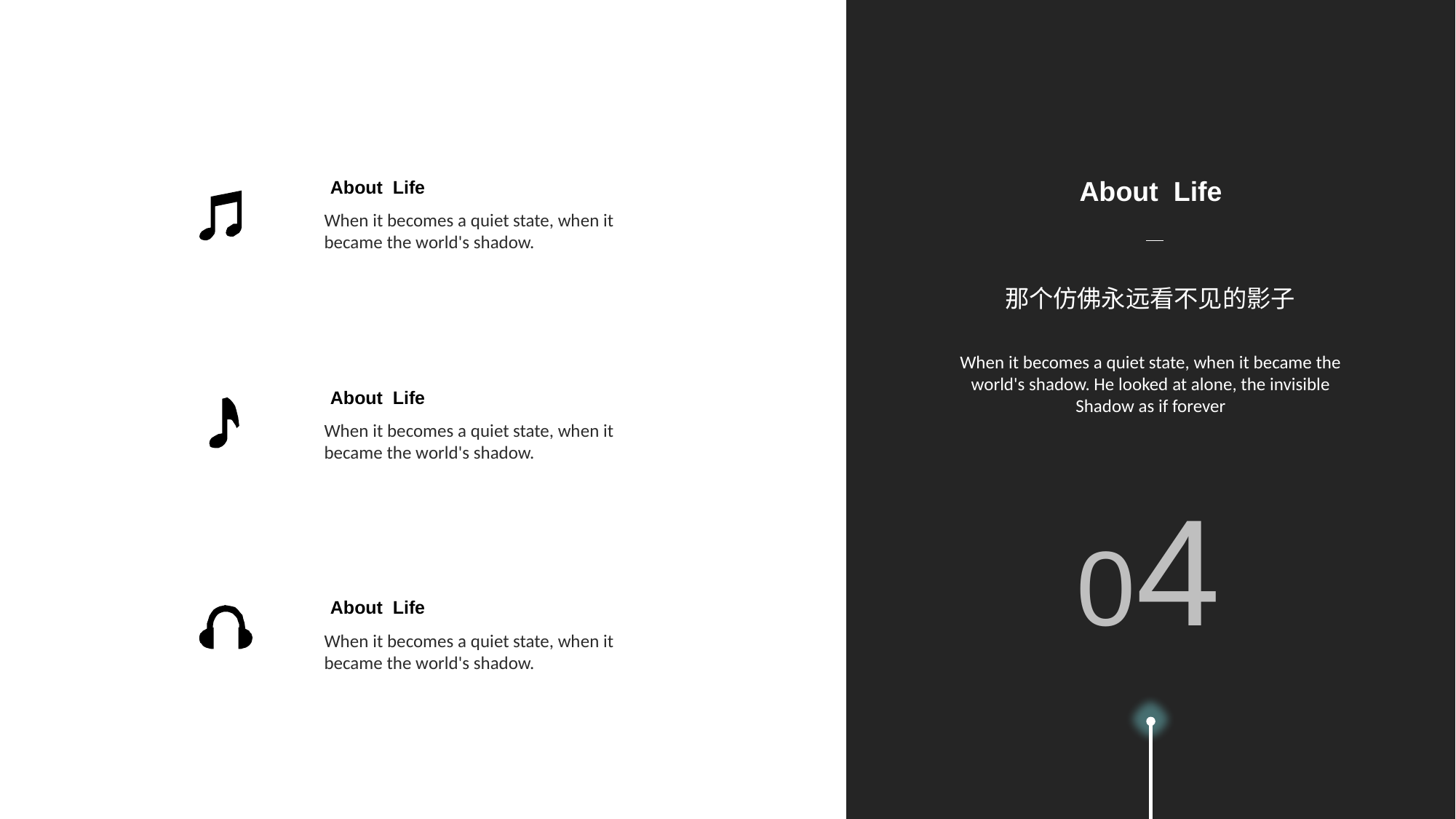

About  Life
About  Life
When it becomes a quiet state, when it became the world's shadow.

About  Life
When it becomes a quiet state, when it became the world's shadow.

About  Life
When it becomes a quiet state, when it became the world's shadow.

那个仿佛永远看不见的影子
When it becomes a quiet state, when it became the world's shadow. He looked at alone, the invisible Shadow as if forever
04